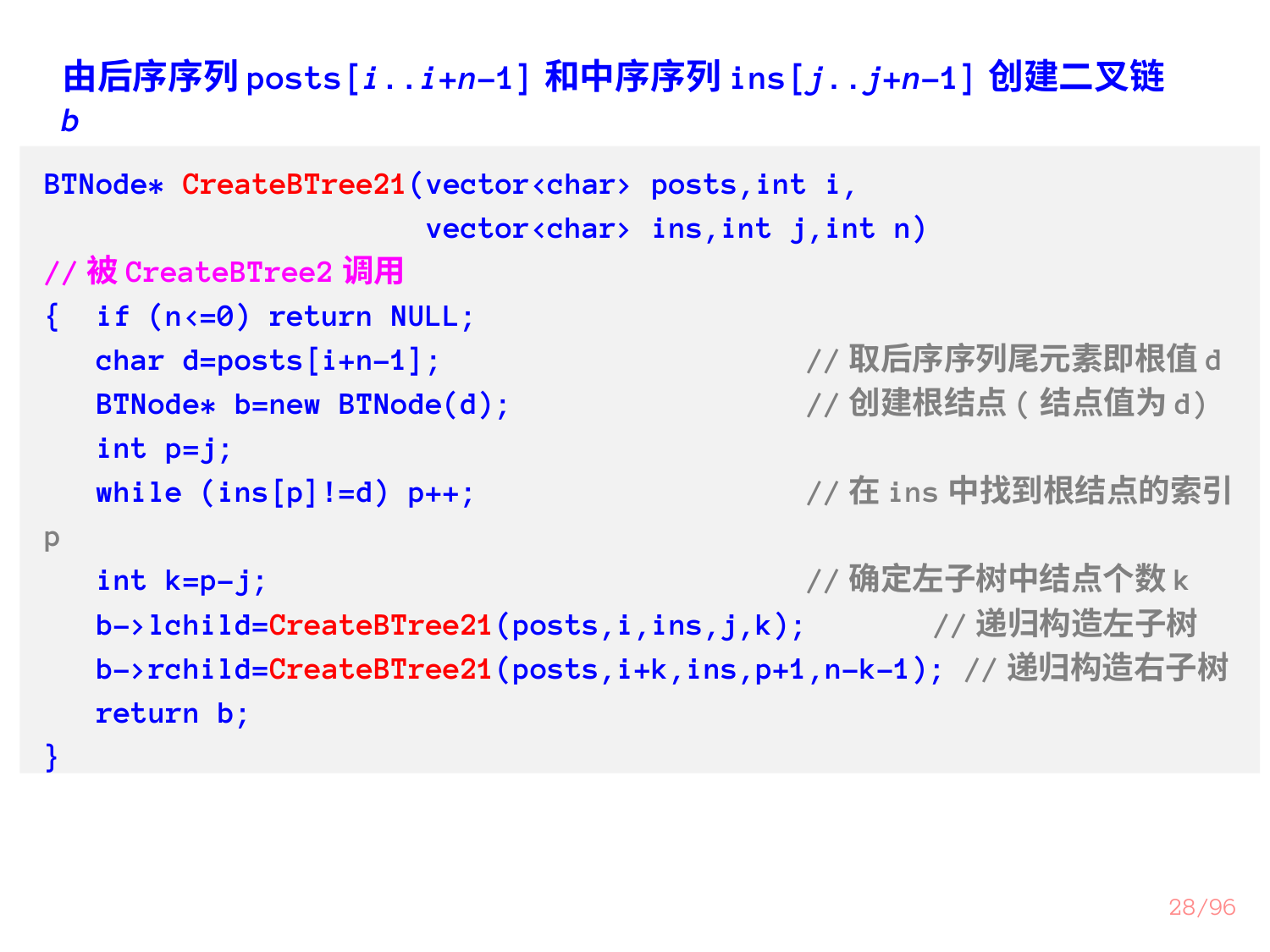

由后序序列posts[i..i+n-1]和中序序列ins[j..j+n-1]创建二叉链b
BTNode* CreateBTree21(vector<char> posts,int i,
                      vector<char> ins,int j,int n)
//被CreateBTree2调用
{  if (n<=0) return NULL;
   char d=posts[i+n-1];			//取后序序列尾元素即根值d
   BTNode* b=new BTNode(d);			//创建根结点(结点值为d)
   int p=j;
   while (ins[p]!=d) p++;			//在ins中找到根结点的索引p
   int k=p-j;					//确定左子树中结点个数k
   b->lchild=CreateBTree21(posts,i,ins,j,k);	//递归构造左子树
   b->rchild=CreateBTree21(posts,i+k,ins,p+1,n-k-1); //递归构造右子树
   return b;
}
28/96